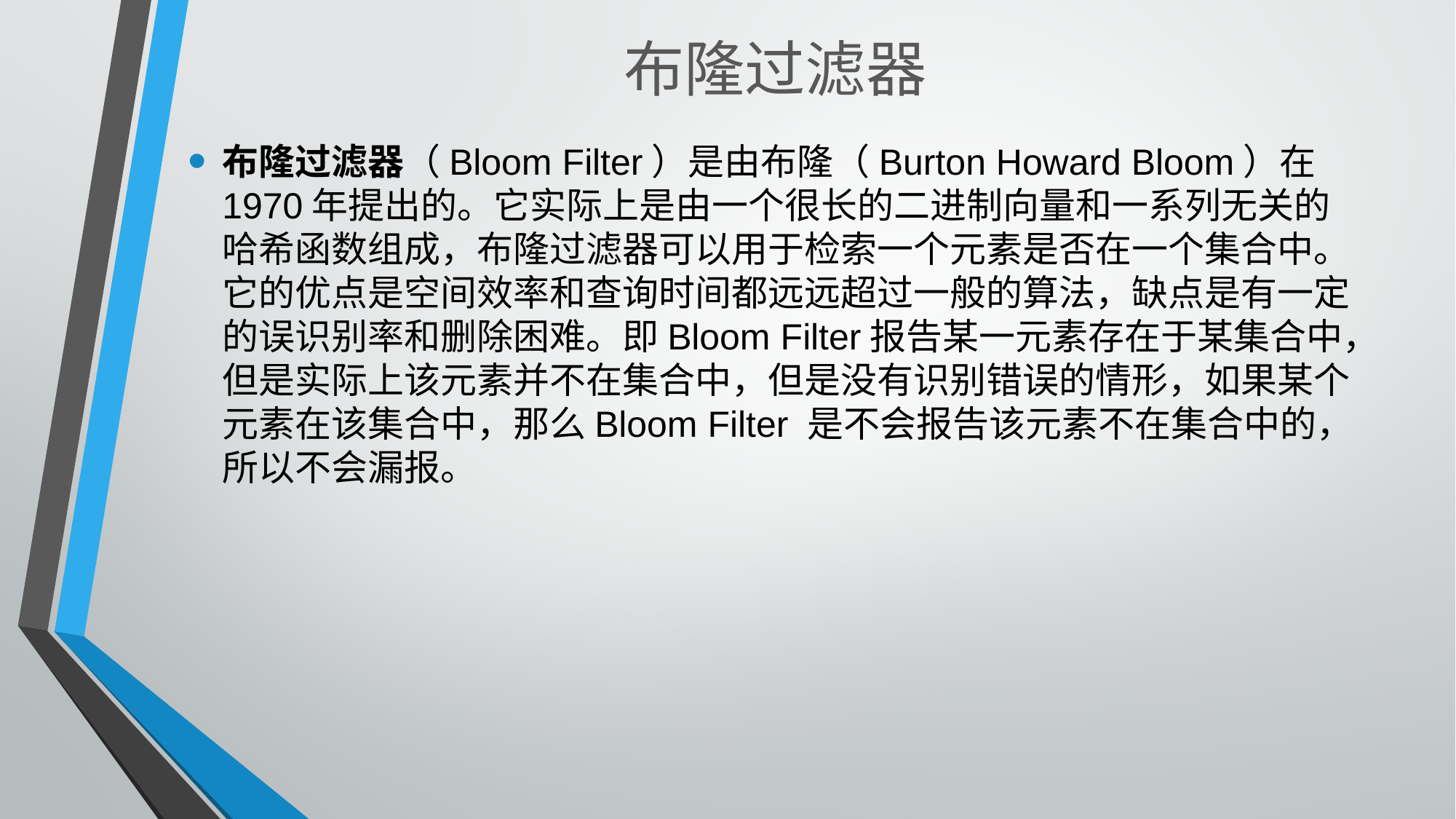

# 布隆过滤器
布隆过滤器（Bloom Filter）是由布隆（Burton Howard Bloom）在1970年提出的。它实际上是由一个很长的二进制向量和一系列无关的哈希函数组成，布隆过滤器可以用于检索一个元素是否在一个集合中。它的优点是空间效率和查询时间都远远超过一般的算法，缺点是有一定的误识别率和删除困难。即Bloom Filter报告某一元素存在于某集合中，但是实际上该元素并不在集合中，但是没有识别错误的情形，如果某个元素在该集合中，那么Bloom Filter 是不会报告该元素不在集合中的，所以不会漏报。